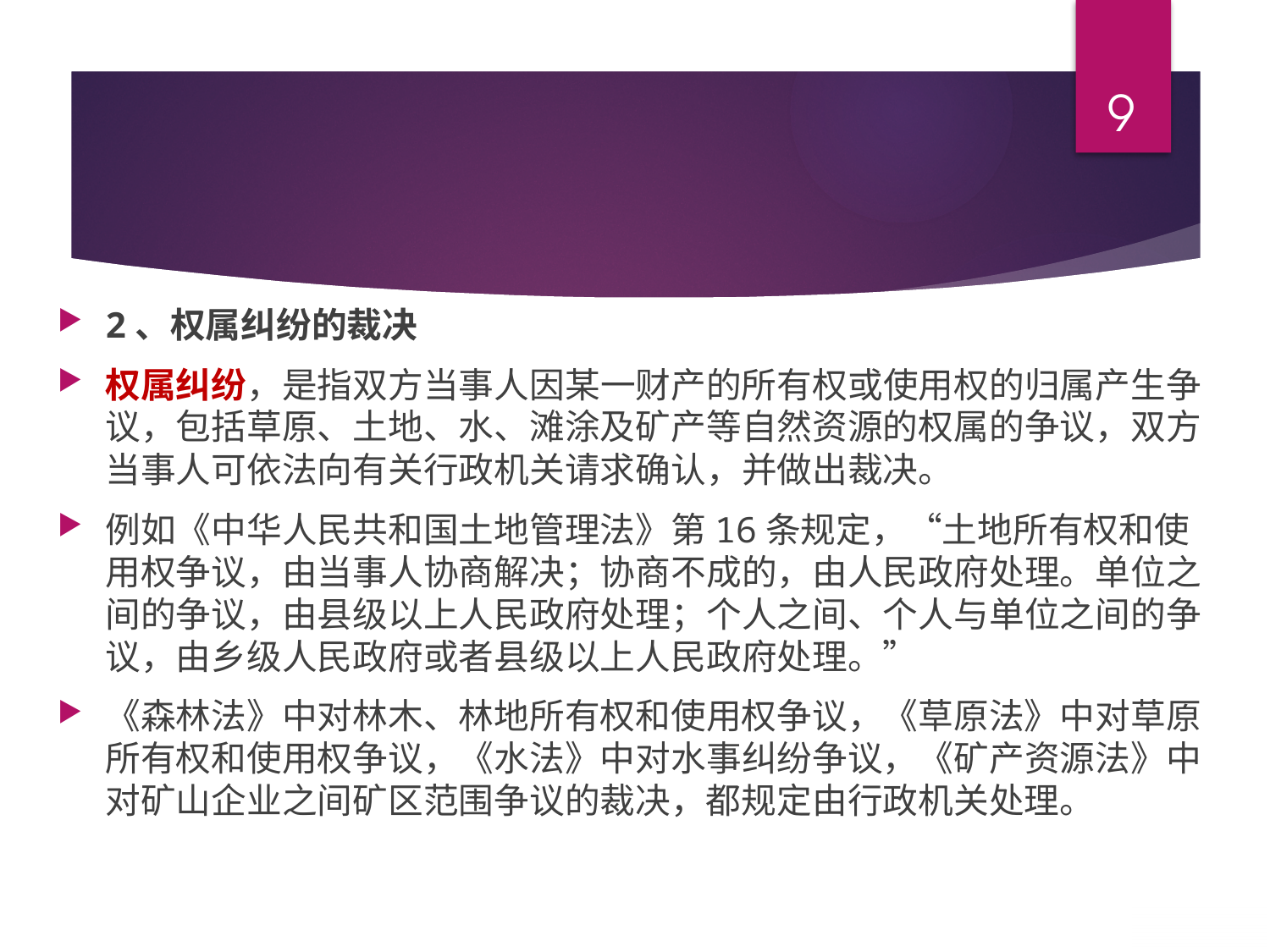

9
#
2、权属纠纷的裁决
权属纠纷，是指双方当事人因某一财产的所有权或使用权的归属产生争议，包括草原、土地、水、滩涂及矿产等自然资源的权属的争议，双方当事人可依法向有关行政机关请求确认，并做出裁决。
例如《中华人民共和国土地管理法》第16条规定，“土地所有权和使用权争议，由当事人协商解决；协商不成的，由人民政府处理。单位之间的争议，由县级以上人民政府处理；个人之间、个人与单位之间的争议，由乡级人民政府或者县级以上人民政府处理。”
《森林法》中对林木、林地所有权和使用权争议，《草原法》中对草原所有权和使用权争议，《水法》中对水事纠纷争议，《矿产资源法》中对矿山企业之间矿区范围争议的裁决，都规定由行政机关处理。